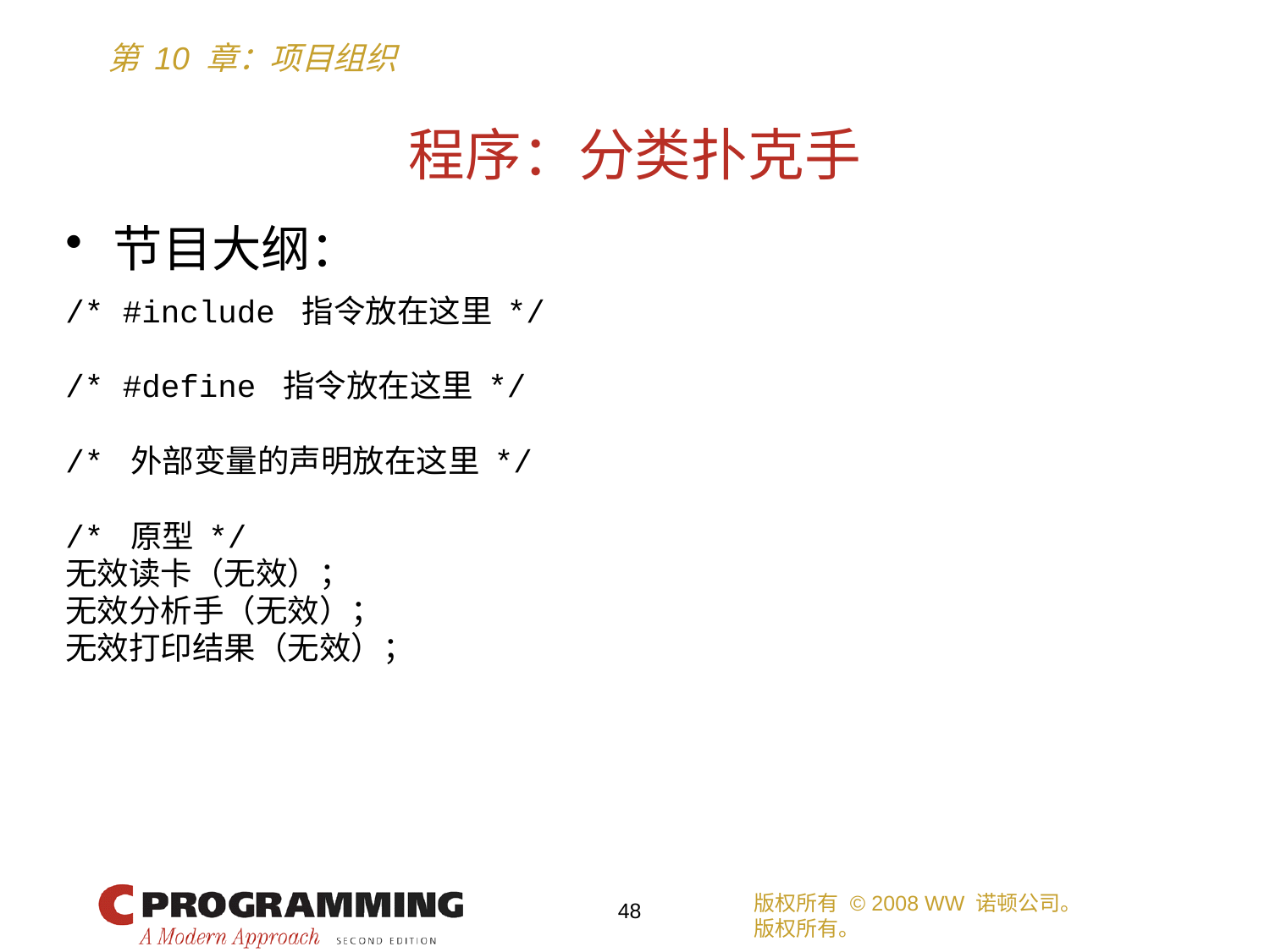

# 程序：分类扑克手
节目大纲：
/* #include 指令放在这里 */

/* #define 指令放在这里 */

/* 外部变量的声明放在这里 */

/* 原型 */
无效读卡（无效）；
无效分析手（无效）；
无效打印结果（无效）；
版权所有 © 2008 WW 诺顿公司。
版权所有。
48